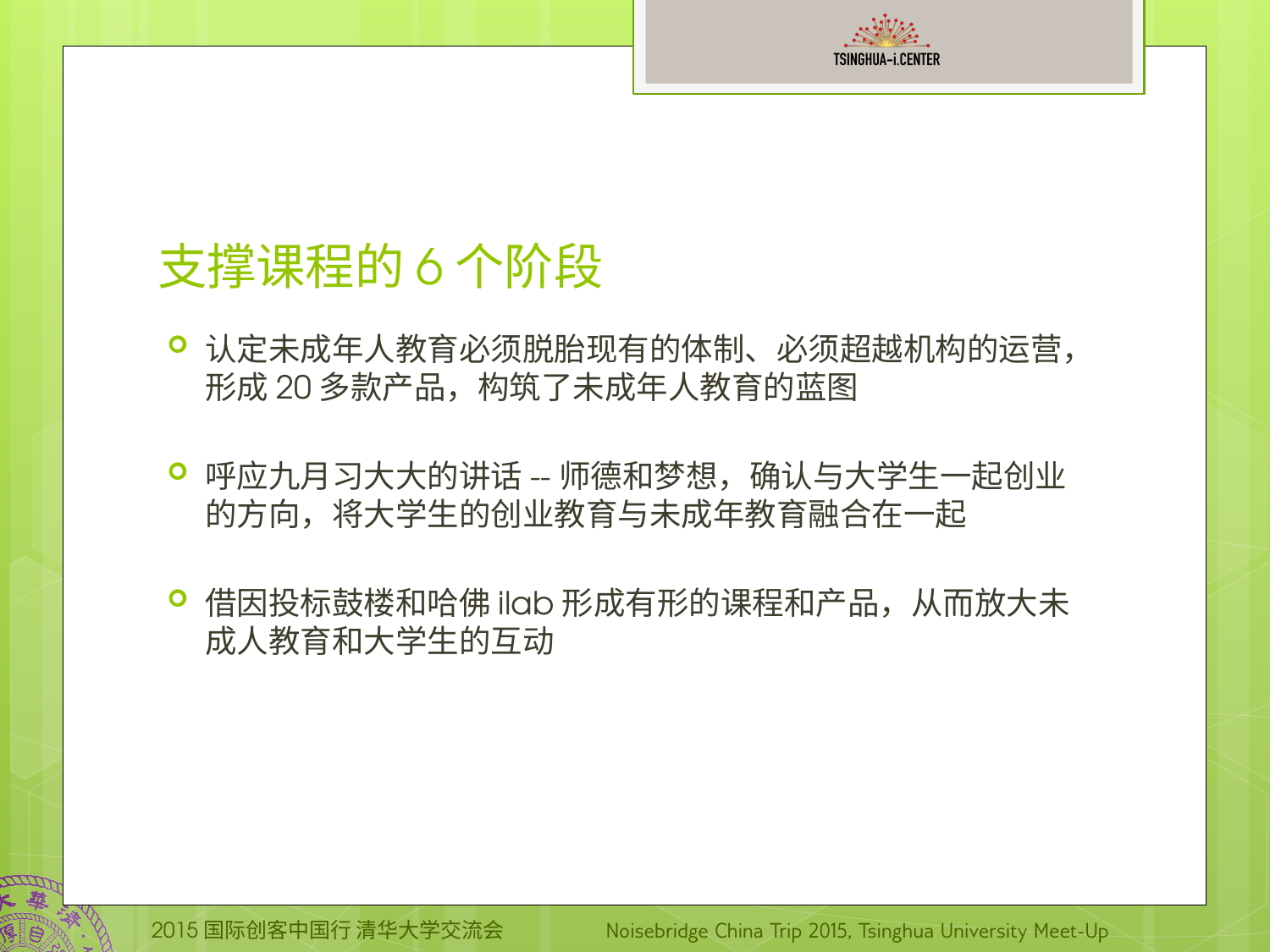

# 支撑课程的6个阶段
认定未成年人教育必须脱胎现有的体制、必须超越机构的运营，形成20多款产品，构筑了未成年人教育的蓝图

呼应九月习大大的讲话--师德和梦想，确认与大学生一起创业的方向，将大学生的创业教育与未成年教育融合在一起

借因投标鼓楼和哈佛ilab形成有形的课程和产品，从而放大未成人教育和大学生的互动